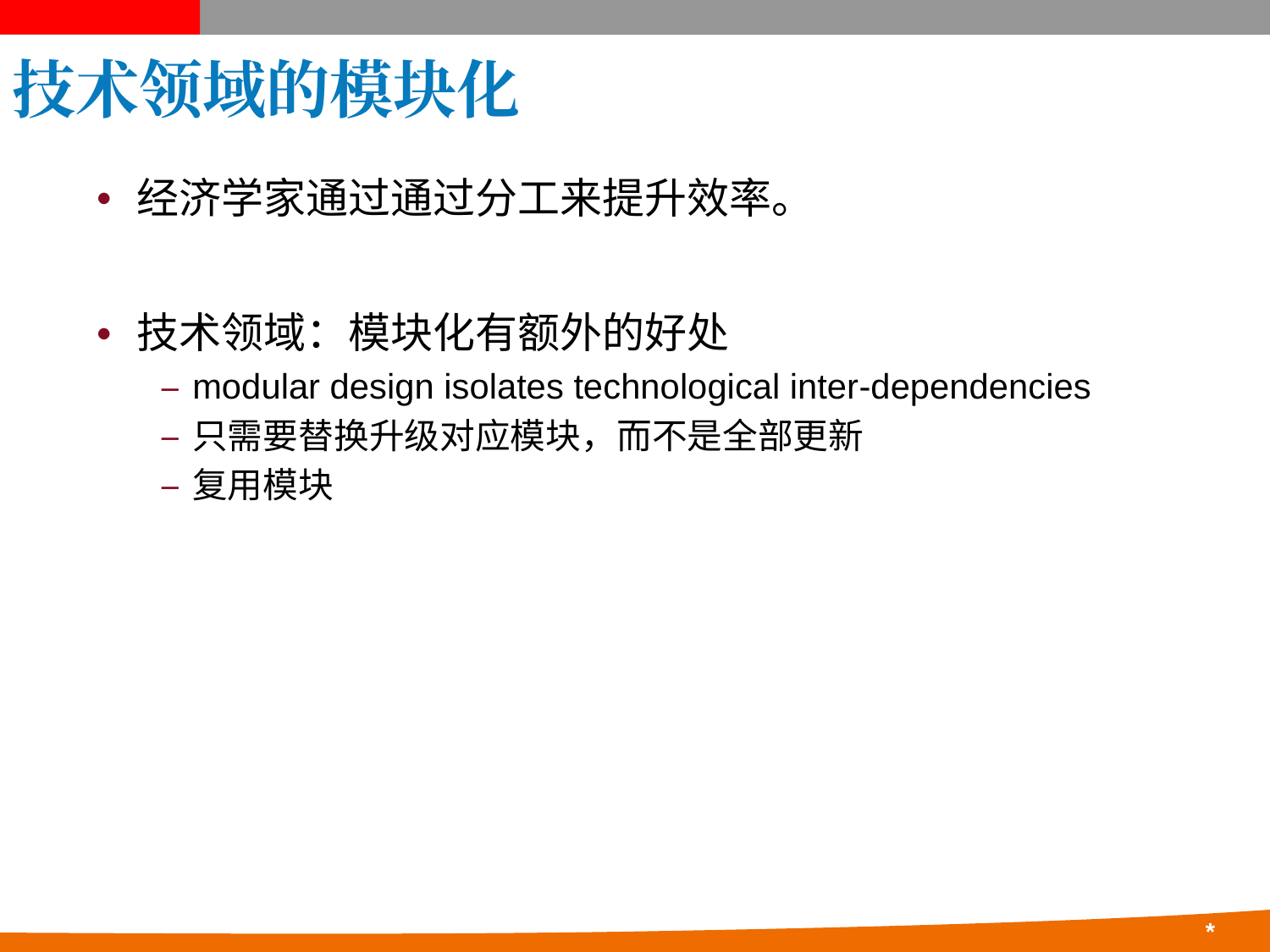

# 技术领域的模块化
经济学家通过通过分工来提升效率。

技术领域：模块化有额外的好处
modular design isolates technological inter-dependencies
只需要替换升级对应模块，而不是全部更新
复用模块